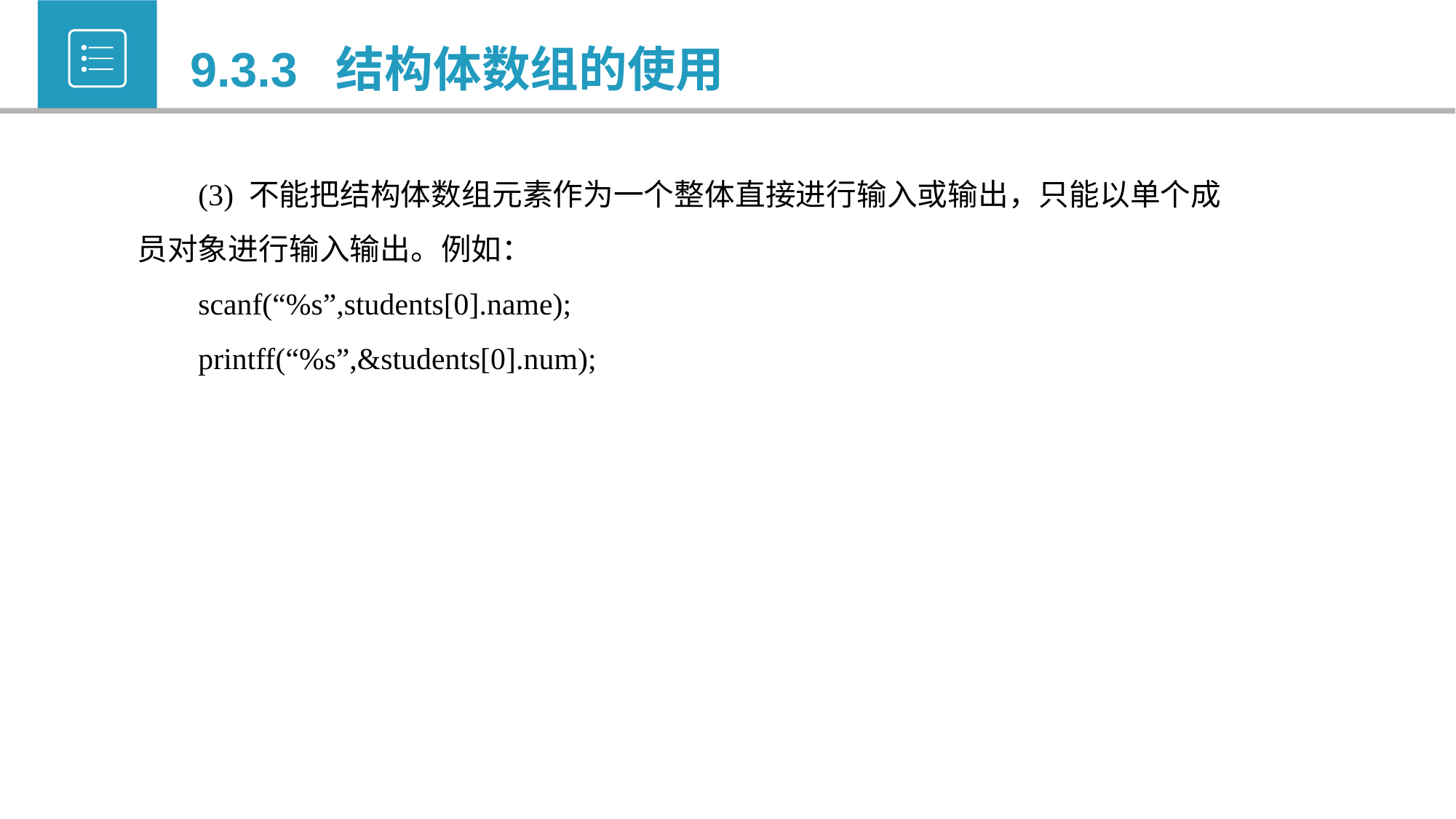

9.3.3  结构体数组的使用
        (3) 不能把结构体数组元素作为一个整体直接进行输入或输出，只能以单个成员对象进行输入输出。例如：
        scanf(“%s”,students[0].name);
        printff(“%s”,&students[0].num);